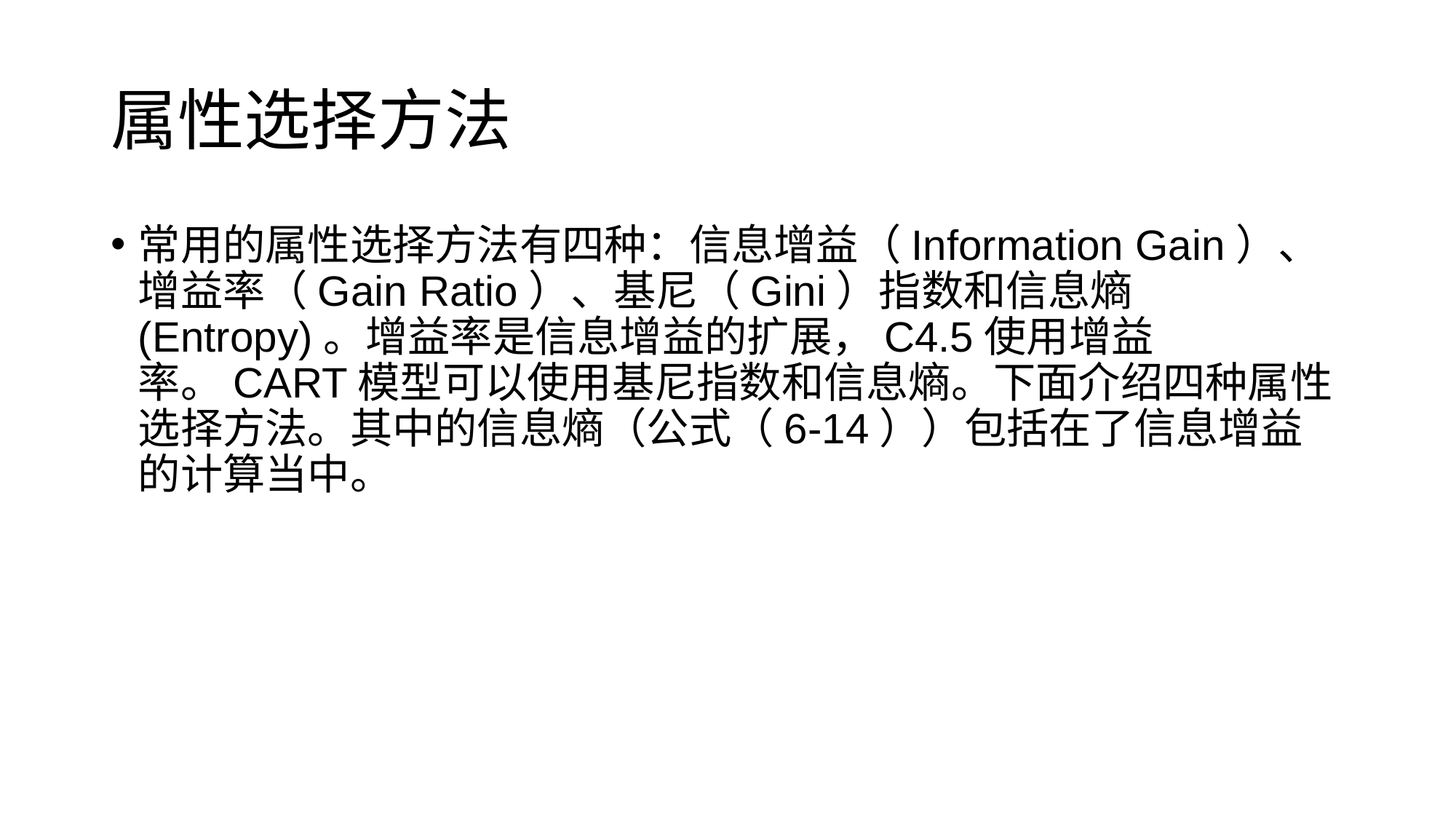

# 属性选择方法
常用的属性选择方法有四种：信息增益（Information Gain）、增益率（Gain Ratio）、基尼（Gini）指数和信息熵(Entropy)。增益率是信息增益的扩展，C4.5使用增益率。CART模型可以使用基尼指数和信息熵。下面介绍四种属性选择方法。其中的信息熵（公式（6-14））包括在了信息增益的计算当中。